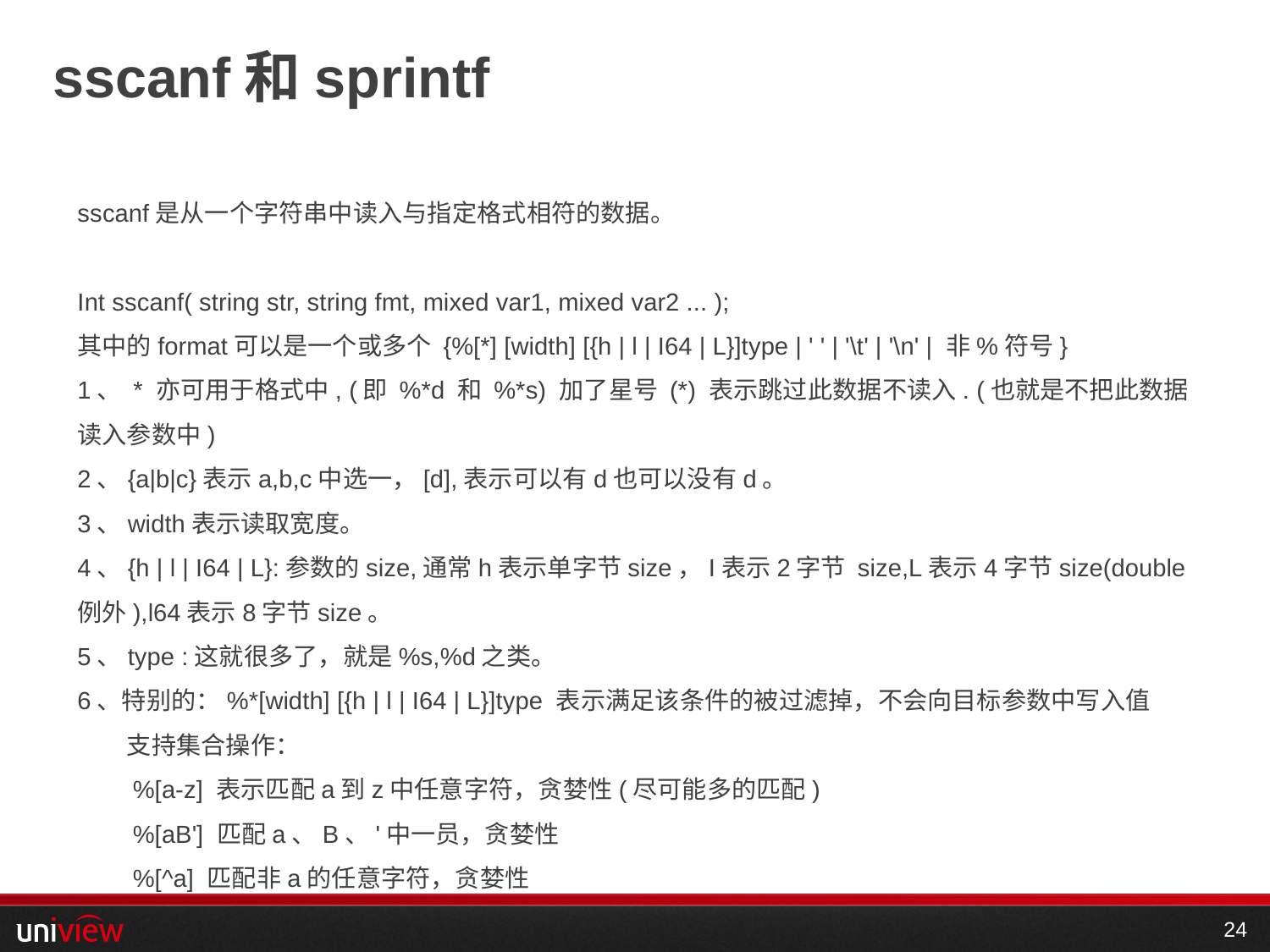

# sscanf和sprintf
sscanf是从一个字符串中读入与指定格式相符的数据。

Int sscanf( string str, string fmt, mixed var1, mixed var2 ... );
其中的format可以是一个或多个 {%[*] [width] [{h | l | I64 | L}]type | ' ' | '\t' | '\n' | 非%符号} 
1、 * 亦可用于格式中, (即 %*d 和 %*s) 加了星号 (*) 表示跳过此数据不读入. (也就是不把此数据读入参数中) 
2、{a|b|c}表示a,b,c中选一，[d],表示可以有d也可以没有d。 
3、width表示读取宽度。 
4、{h | l | I64 | L}:参数的size,通常h表示单字节size，I表示2字节 size,L表示4字节size(double例外),l64表示8字节size。 
5、type :这就很多了，就是%s,%d之类。 
6、特别的：%*[width] [{h | l | I64 | L}]type 表示满足该条件的被过滤掉，不会向目标参数中写入值 
　　支持集合操作： 
　　%[a-z] 表示匹配a到z中任意字符，贪婪性(尽可能多的匹配) 
　　%[aB'] 匹配a、B、'中一员，贪婪性 
　　%[^a] 匹配非a的任意字符，贪婪性